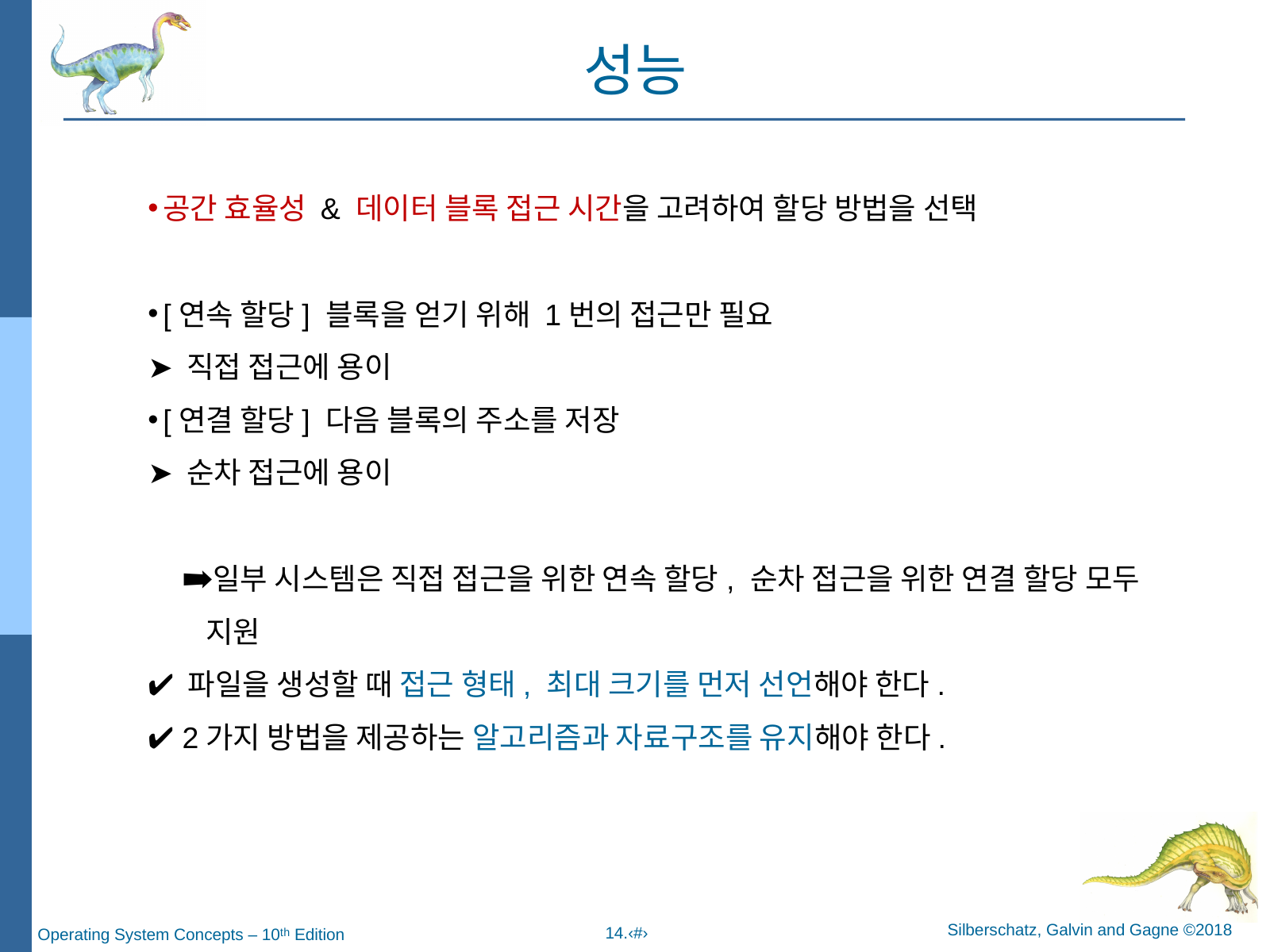

성능

공간 효율성 & 데이터 블록 접근 시간을 고려하여 할당 방법을 선택

[연속 할당] 블록을 얻기 위해 1번의 접근만 필요
➤ 직접 접근에 용이
[연결 할당] 다음 블록의 주소를 저장
➤ 순차 접근에 용이

일부 시스템은 직접 접근을 위한 연속 할당, 순차 접근을 위한 연결 할당 모두 지원
✔️ 파일을 생성할 때 접근 형태, 최대 크기를 먼저 선언해야 한다.
✔️ 2가지 방법을 제공하는 알고리즘과 자료구조를 유지해야 한다.

Silberschatz, Galvin and Gagne ©2018
14.‹#›
Operating System Concepts – 10ᵗʰ Edition